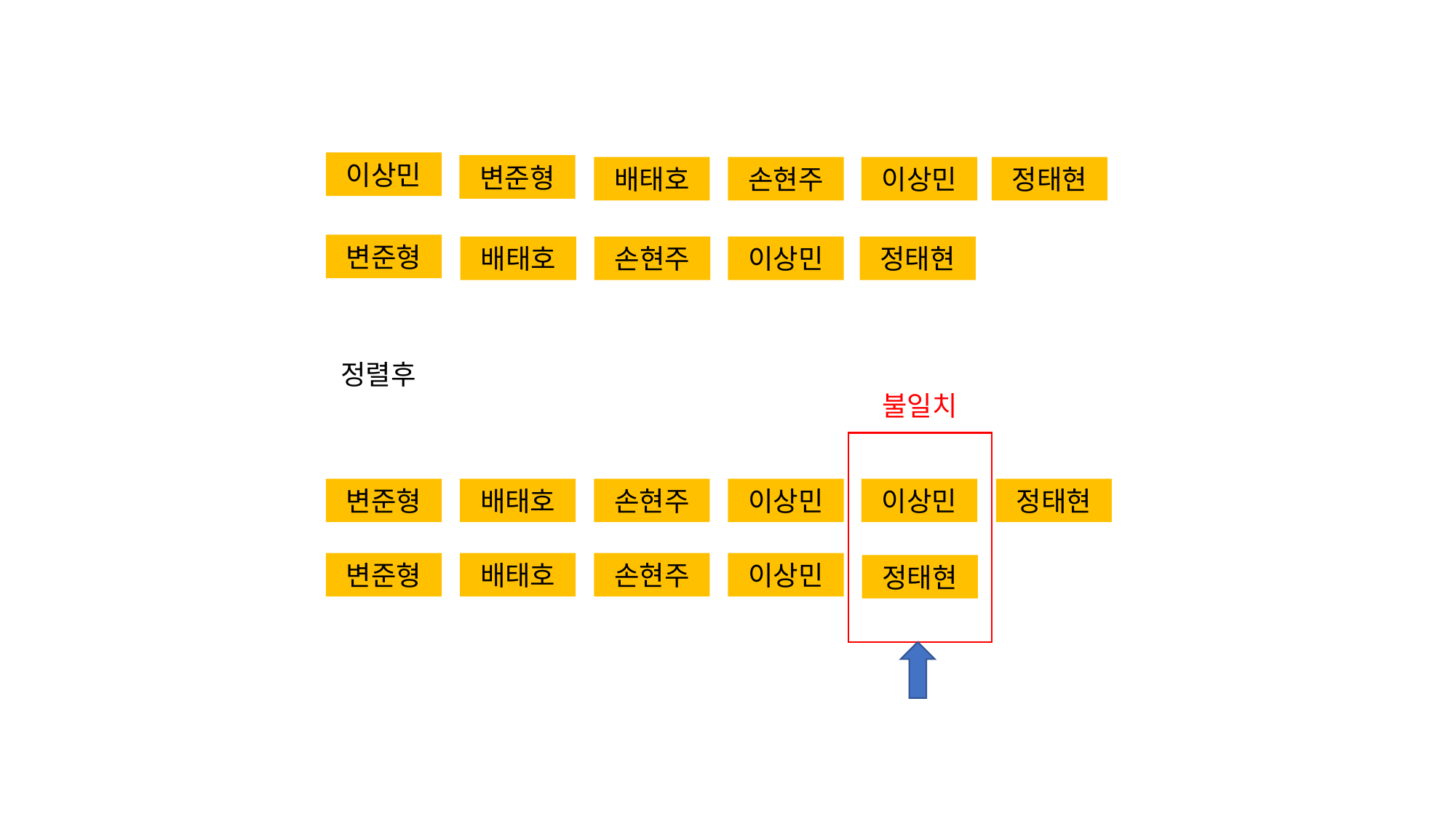

이상민
변준형
배태호
손현주
이상민
정태현
변준형
배태호
손현주
이상민
정태현
정렬후
불일치

변준형
배태호
손현주
이상민
이상민
정태현
변준형
배태호
손현주
이상민
정태현